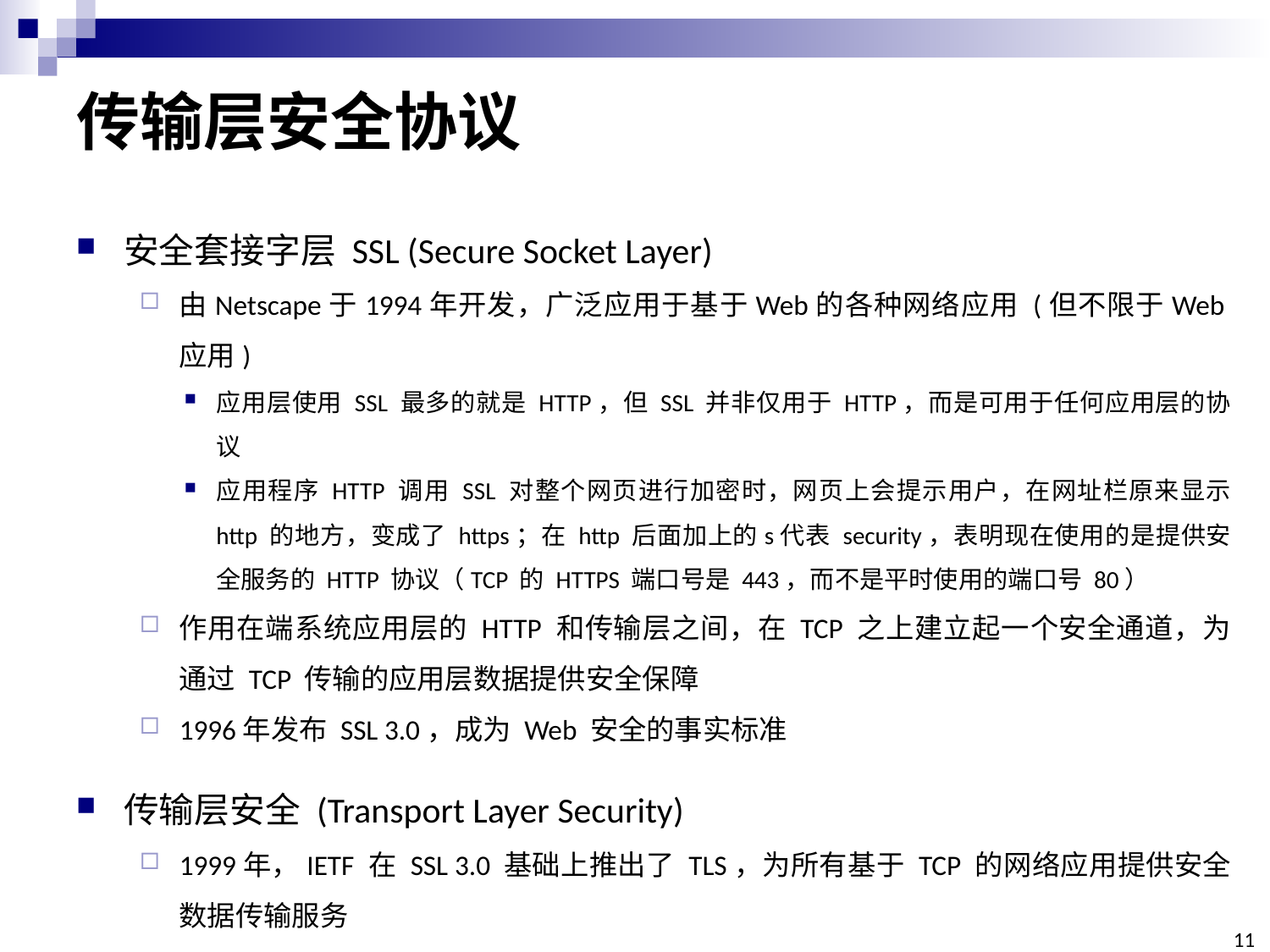

# 传输层安全协议
安全套接字层 SSL (Secure Socket Layer)
由Netscape于1994年开发，广泛应用于基于Web的各种网络应用 (但不限于Web应用)
应用层使用 SSL 最多的就是 HTTP，但 SSL 并非仅用于 HTTP，而是可用于任何应用层的协议
应用程序 HTTP 调用 SSL 对整个网页进行加密时，网页上会提示用户，在网址栏原来显示 http 的地方，变成了 https；在 http 后面加上的s代表 security，表明现在使用的是提供安全服务的 HTTP 协议（TCP 的 HTTPS 端口号是 443，而不是平时使用的端口号 80）
作用在端系统应用层的 HTTP 和传输层之间，在 TCP 之上建立起一个安全通道，为通过 TCP 传输的应用层数据提供安全保障
1996年发布 SSL 3.0，成为 Web 安全的事实标准
传输层安全 (Transport Layer Security)
1999年，IETF 在 SSL 3.0 基础上推出了 TLS，为所有基于 TCP 的网络应用提供安全数据传输服务
11